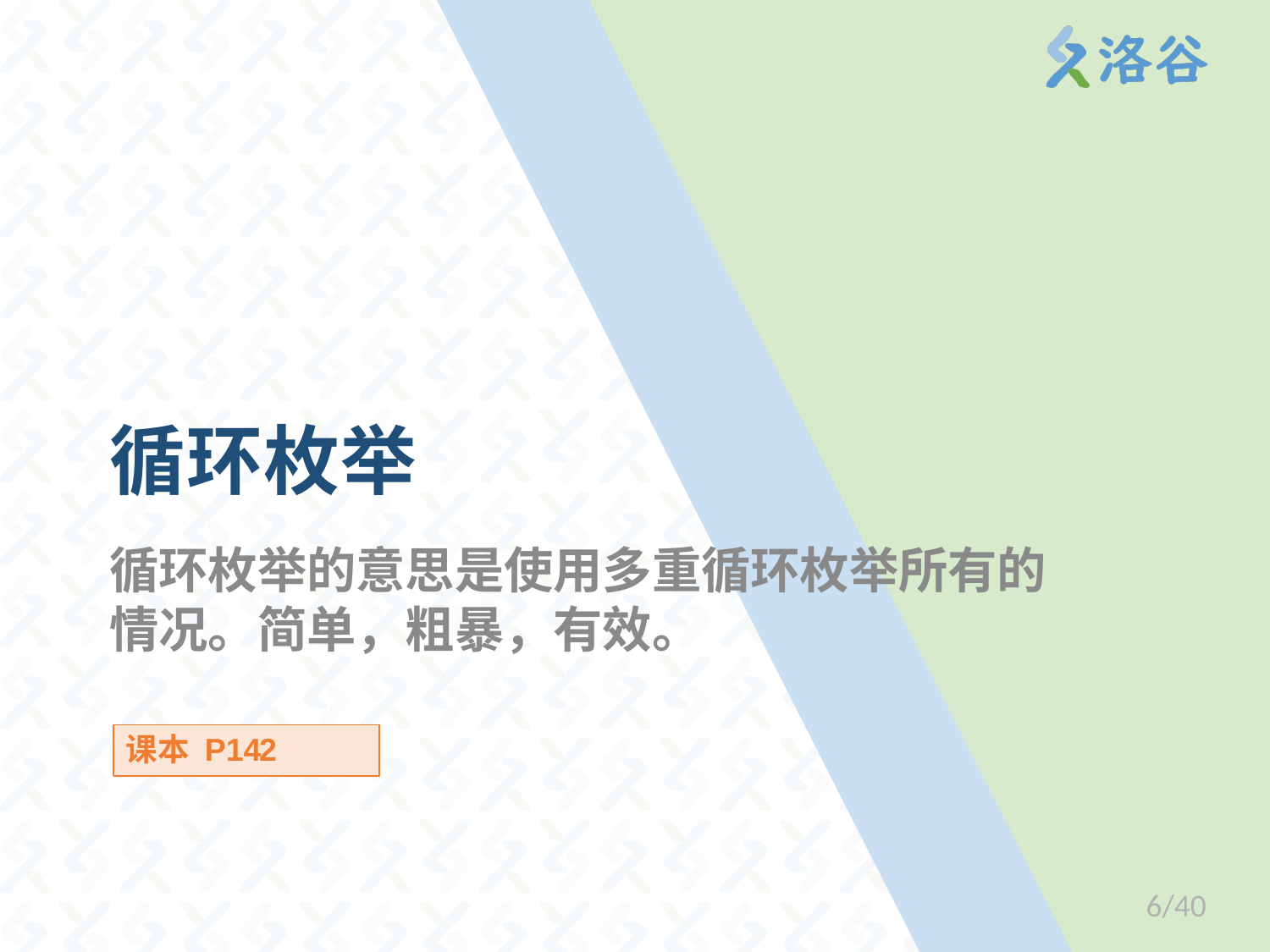

循环枚举
循环枚举的意思是使用多重循环枚举所有的情况。简单，粗暴，有效。

课本 P142
6/40